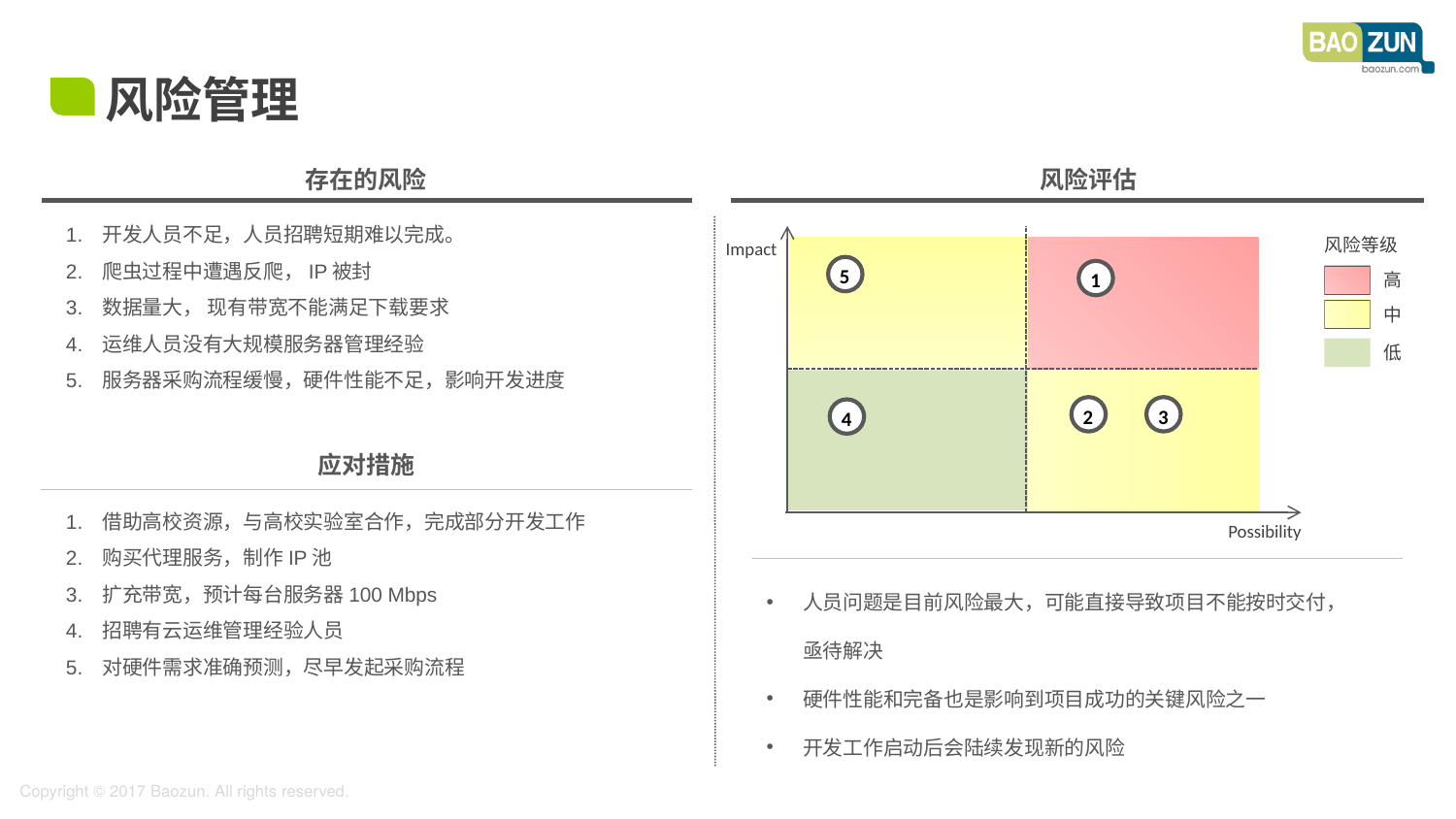

# 风险管理
存在的风险
风险评估
开发人员不足，人员招聘短期难以完成。
爬虫过程中遭遇反爬，IP被封
数据量大， 现有带宽不能满足下载要求
运维人员没有大规模服务器管理经验
服务器采购流程缓慢，硬件性能不足，影响开发进度
风险等级
Impact

5

1

高

中

低

3

2

4

应对措施
借助高校资源，与高校实验室合作，完成部分开发工作
购买代理服务，制作IP池
扩充带宽，预计每台服务器100 Mbps
招聘有云运维管理经验人员
对硬件需求准确预测，尽早发起采购流程

Possibility
人员问题是目前风险最大，可能直接导致项目不能按时交付，亟待解决
硬件性能和完备也是影响到项目成功的关键风险之一
开发工作启动后会陆续发现新的风险